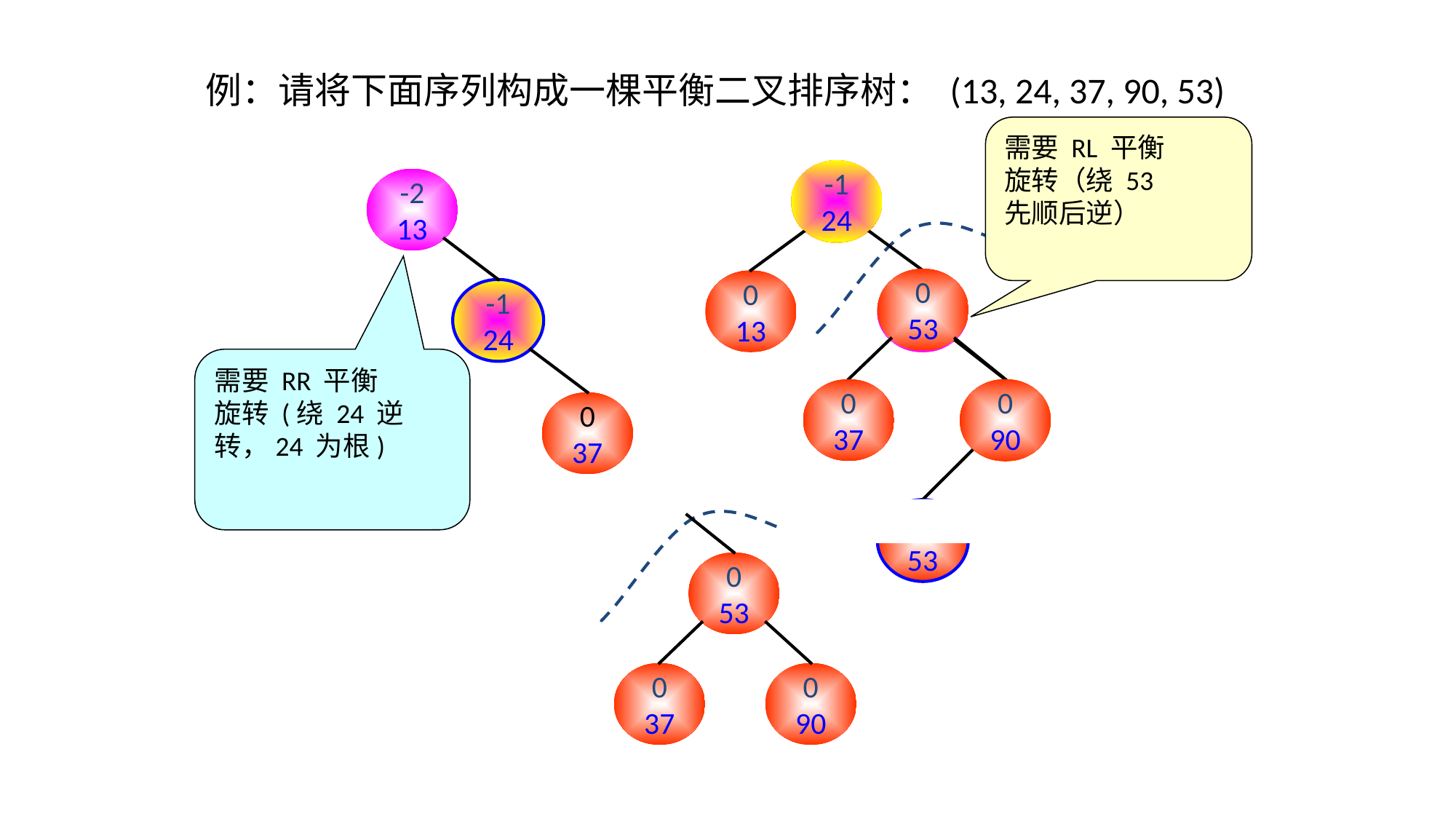

例：请将下面序列构成一棵平衡二叉排序树： (13, 24, 37, 90, 53)
需要 RL 平衡
旋转（绕 53
先顺后逆）
-2
24
-1
24
0
24
-1
24
0
13
-1
13
-2
13

0
53
0
37
0
90
0
13
0
37
-1
37
-2
37

0
24
-1
24
需要 RR 平衡
旋转 (绕 24 逆
转，24 为根)
1
90
0
90
0
37

0
53

0
53
0
37
0
90